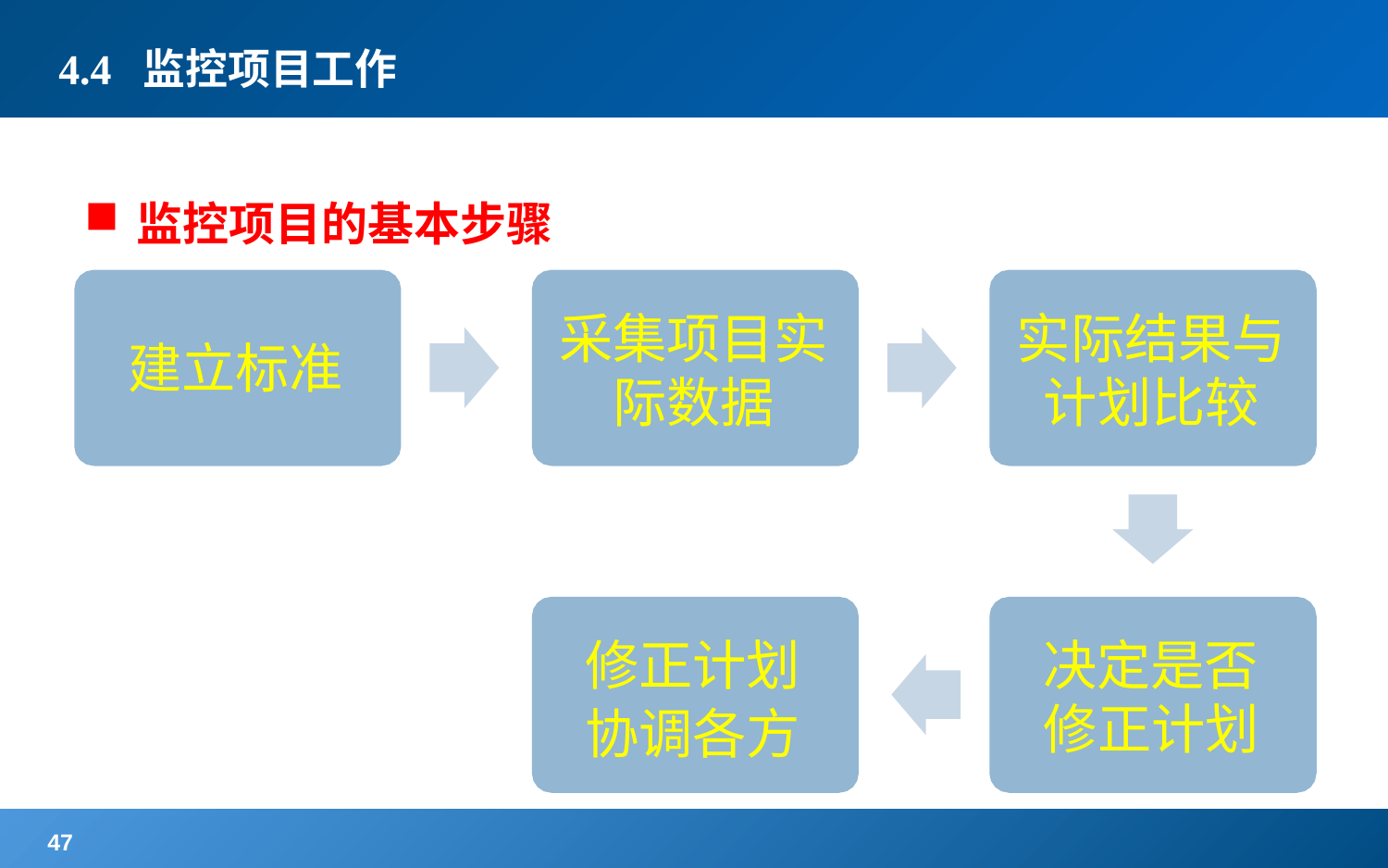

# 4.4  监控项目工作
监控项目的基本步骤

采集项目实 际数据
实际结果与 计划比较

建立标准

修正计划
协调各方
决定是否 修正计划